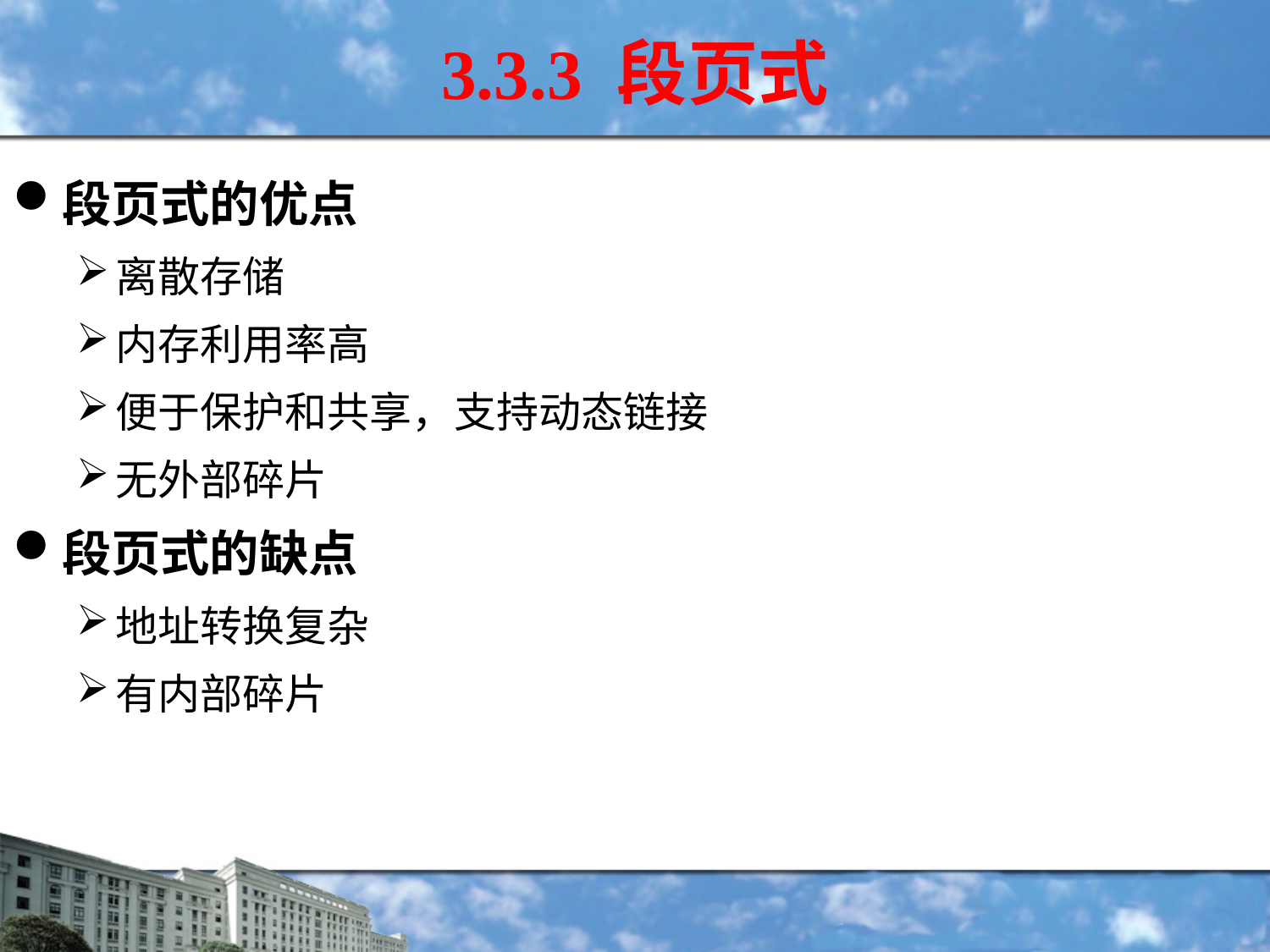

3.3.3 段页式
段页式的优点
离散存储
内存利用率高
便于保护和共享，支持动态链接
无外部碎片
段页式的缺点
地址转换复杂
有内部碎片